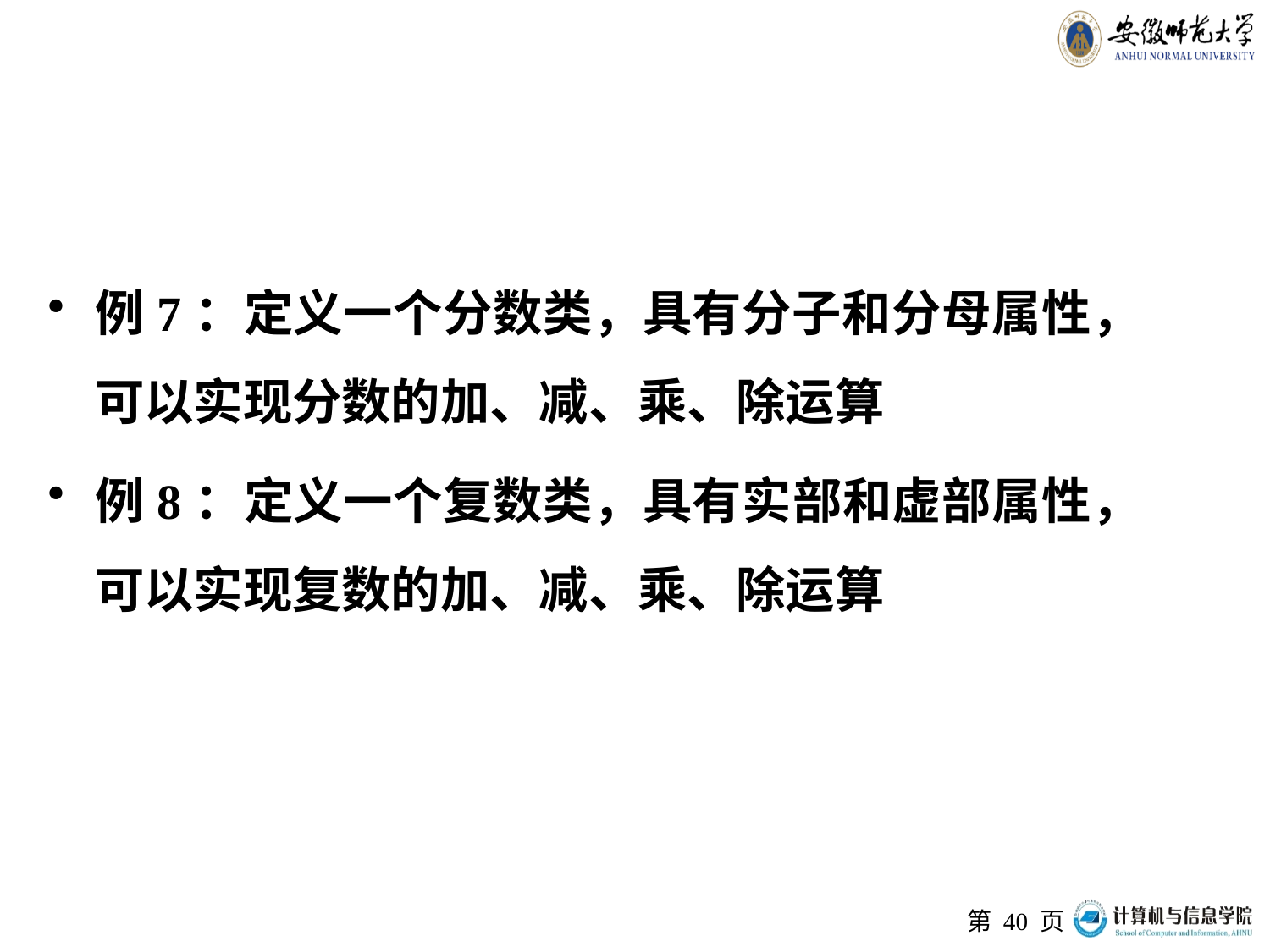

#
例7：定义一个分数类，具有分子和分母属性，可以实现分数的加、减、乘、除运算
例8：定义一个复数类，具有实部和虚部属性，可以实现复数的加、减、乘、除运算
第 40 页